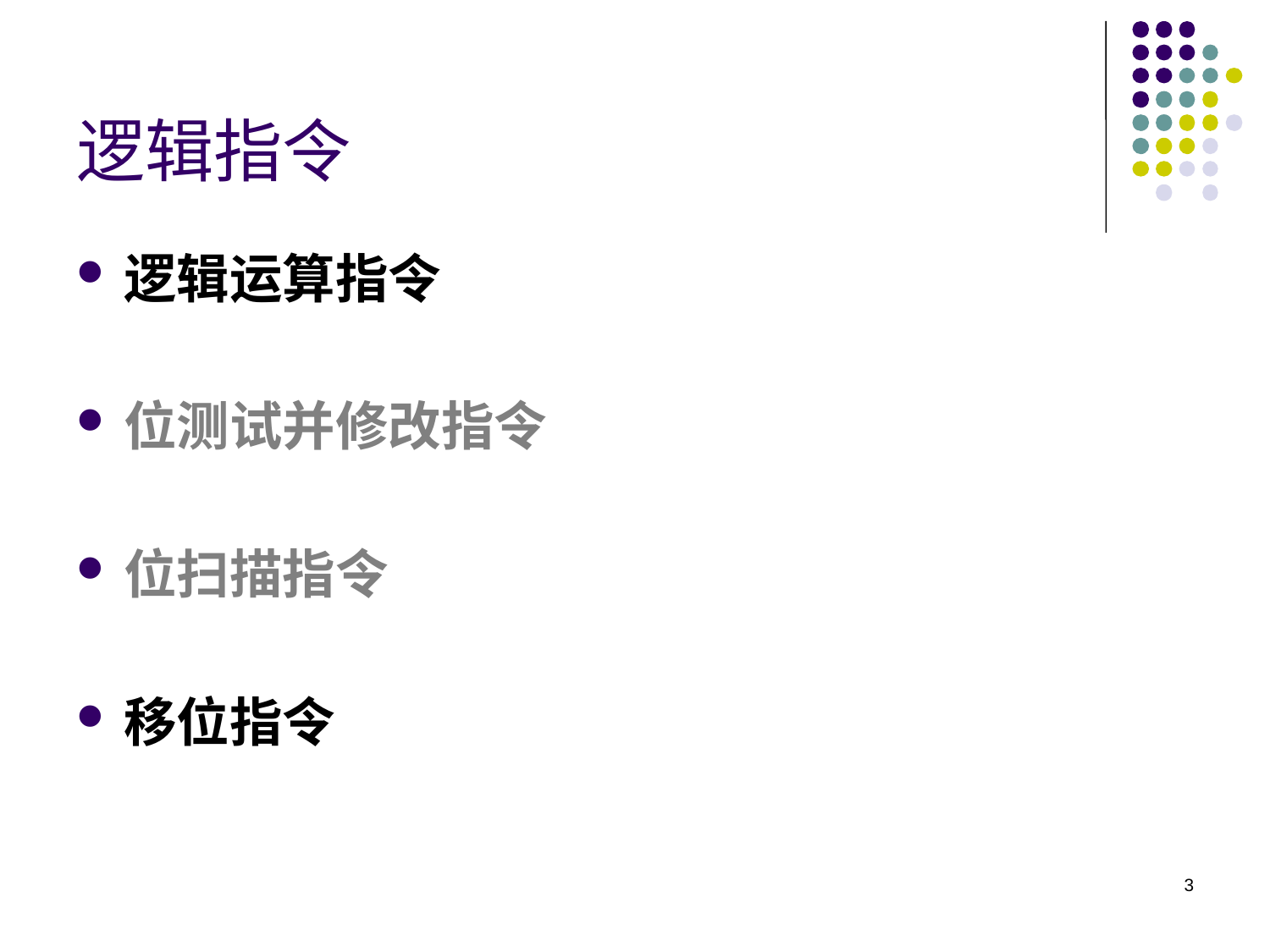

# 逻辑指令
逻辑运算指令

位测试并修改指令

位扫描指令

移位指令
3